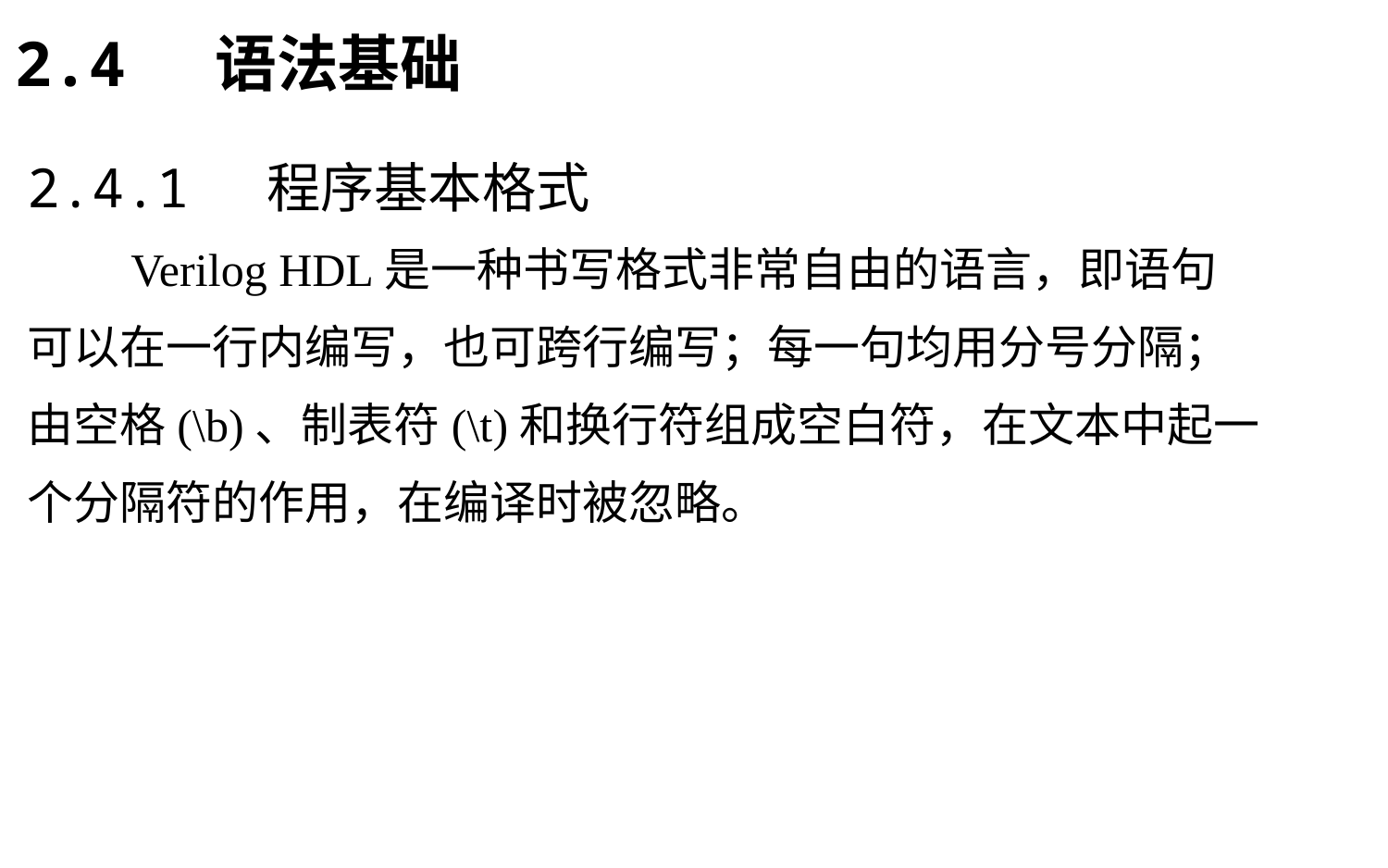

2.4  语法基础
# 2.4.1  程序基本格式 　　Verilog HDL是一种书写格式非常自由的语言，即语句可以在一行内编写，也可跨行编写；每一句均用分号分隔；由空格(\b)、制表符(\t)和换行符组成空白符，在文本中起一个分隔符的作用，在编译时被忽略。